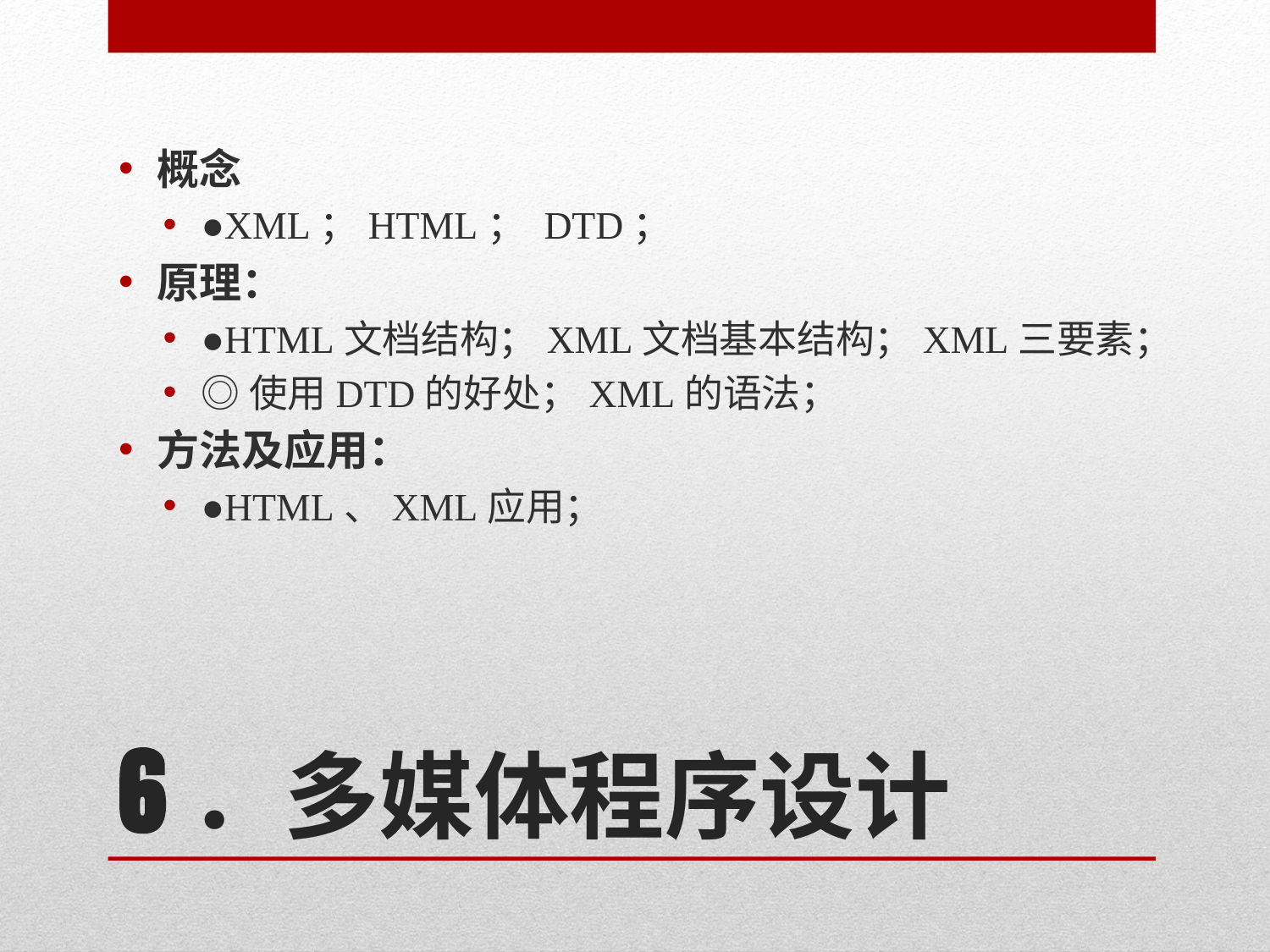

概念
●XML；HTML； DTD；
原理：
●HTML文档结构；XML文档基本结构；XML三要素；
◎使用DTD的好处；XML的语法；
方法及应用：
●HTML、XML应用；

# 6．多媒体程序设计